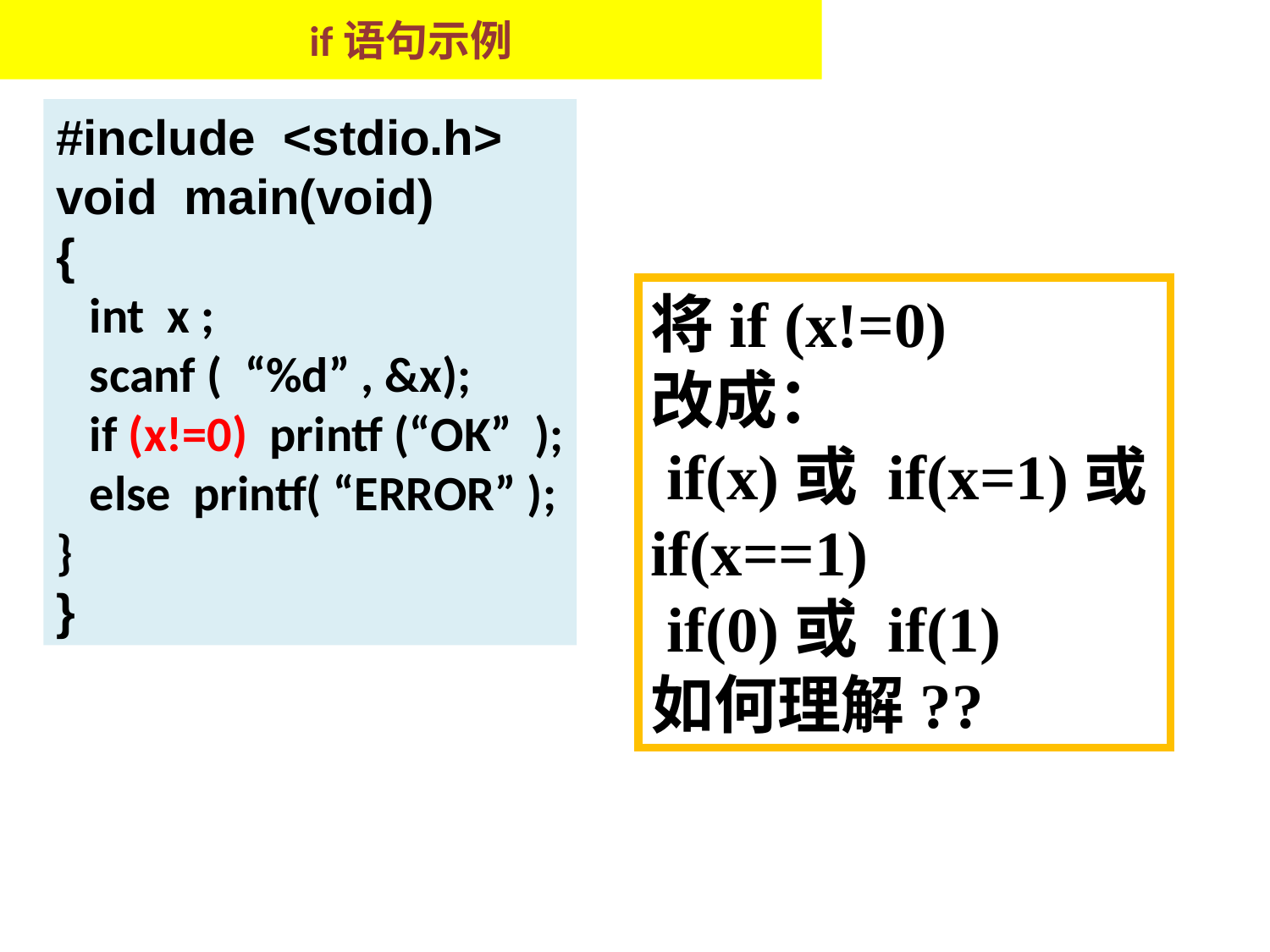

if语句示例
#include  <stdio.h>
void  main(void)
{
   int  x ;
   scanf (  “%d” , &x);
   if (x!=0)  printf (“OK”  );
   else  printf( “ERROR” );
}
}
将if (x!=0)
改成：
 if(x)或 if(x=1)或if(x==1)
 if(0)或 if(1)
如何理解??